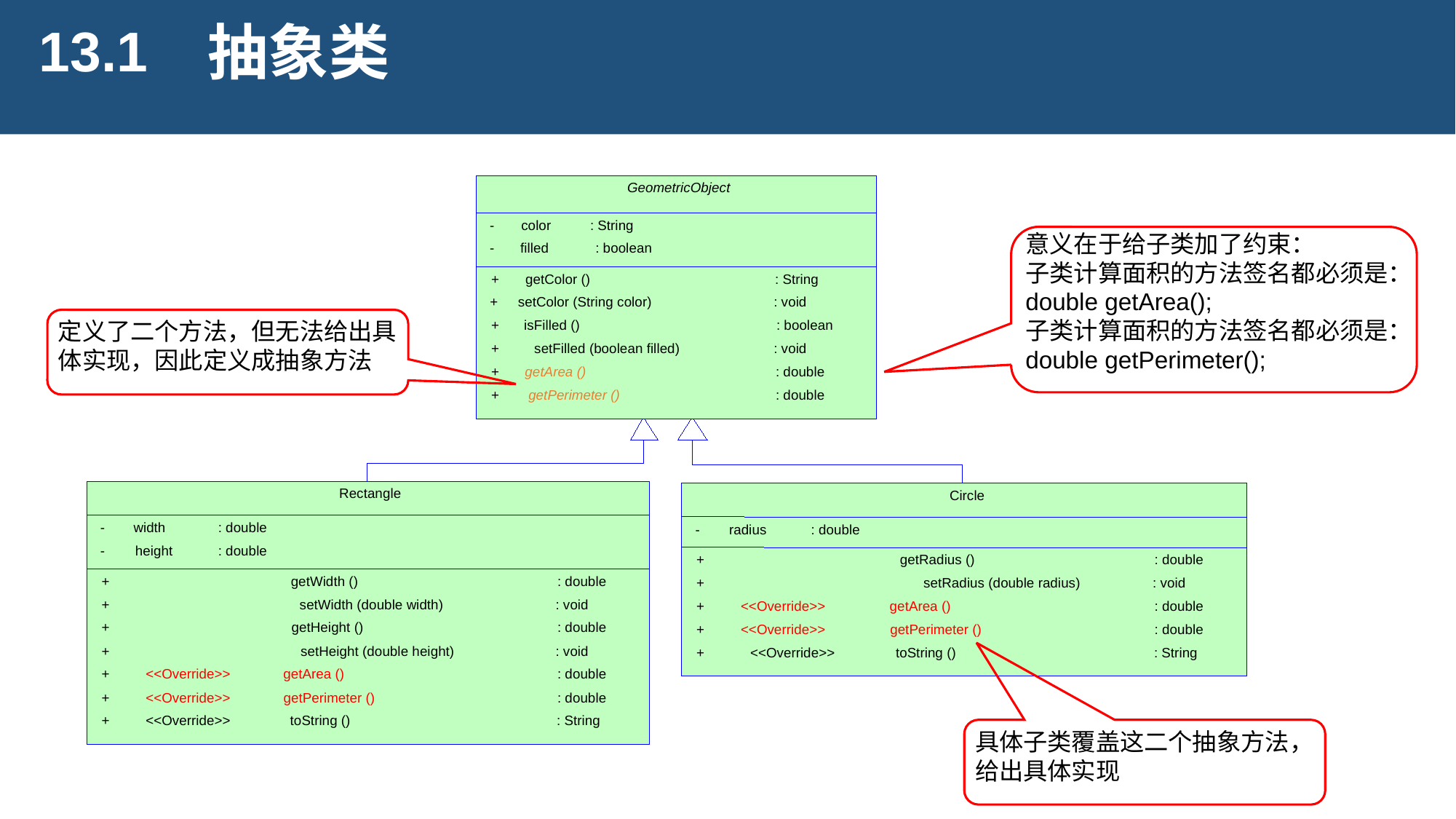

抽象类
13.1

GeometricObject

-
color
: String
-
filled
: boolean

+
getColor ()
: String

+
setColor (String color)
: void
+
isFilled ()
: boolean
+
setFilled (boolean filled)
: void
+
getArea ()
: double
+
getPerimeter ()
: double

Rectangle
Circle

-
width
: double
-
radius
: double
-
height
: double

+
getRadius ()
: double

+
getWidth ()
: double
+
setRadius (double radius)
: void
+
setWidth (double width)
: void
+
<<Override>>
getArea ()
: double
+
getHeight ()
: double
+
<<Override>>
getPerimeter ()
: double
+
setHeight (double height)
: void
+
toString ()
: String
<<Override>>
+
<<Override>>
getArea ()
: double
+
<<Override>>
getPerimeter ()
: double
+
<<Override>>
toString ()
: String
意义在于给子类加了约束：
子类计算面积的方法签名都必须是：
double getArea();
子类计算面积的方法签名都必须是：
double getPerimeter();

定义了二个方法，但无法给出具体实现，因此定义成抽象方法

具体子类覆盖这二个抽象方法，给出具体实现